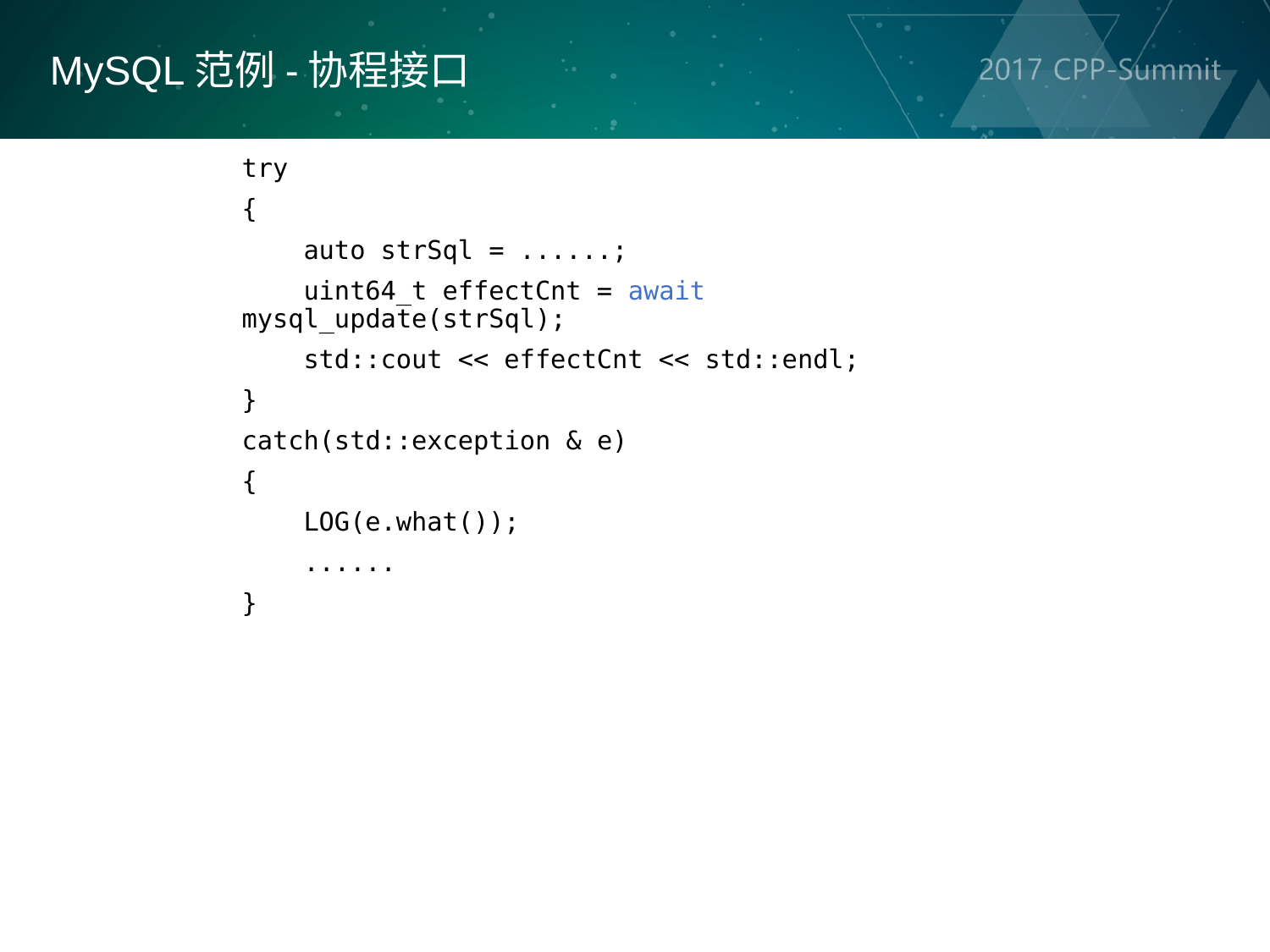

MySQL范例-协程接口
try
{
    auto strSql = ......;
    uint64_t effectCnt = await mysql_update(strSql);
    std::cout << effectCnt << std::endl;
}
catch(std::exception & e)
{
    LOG(e.what());
    ......
}